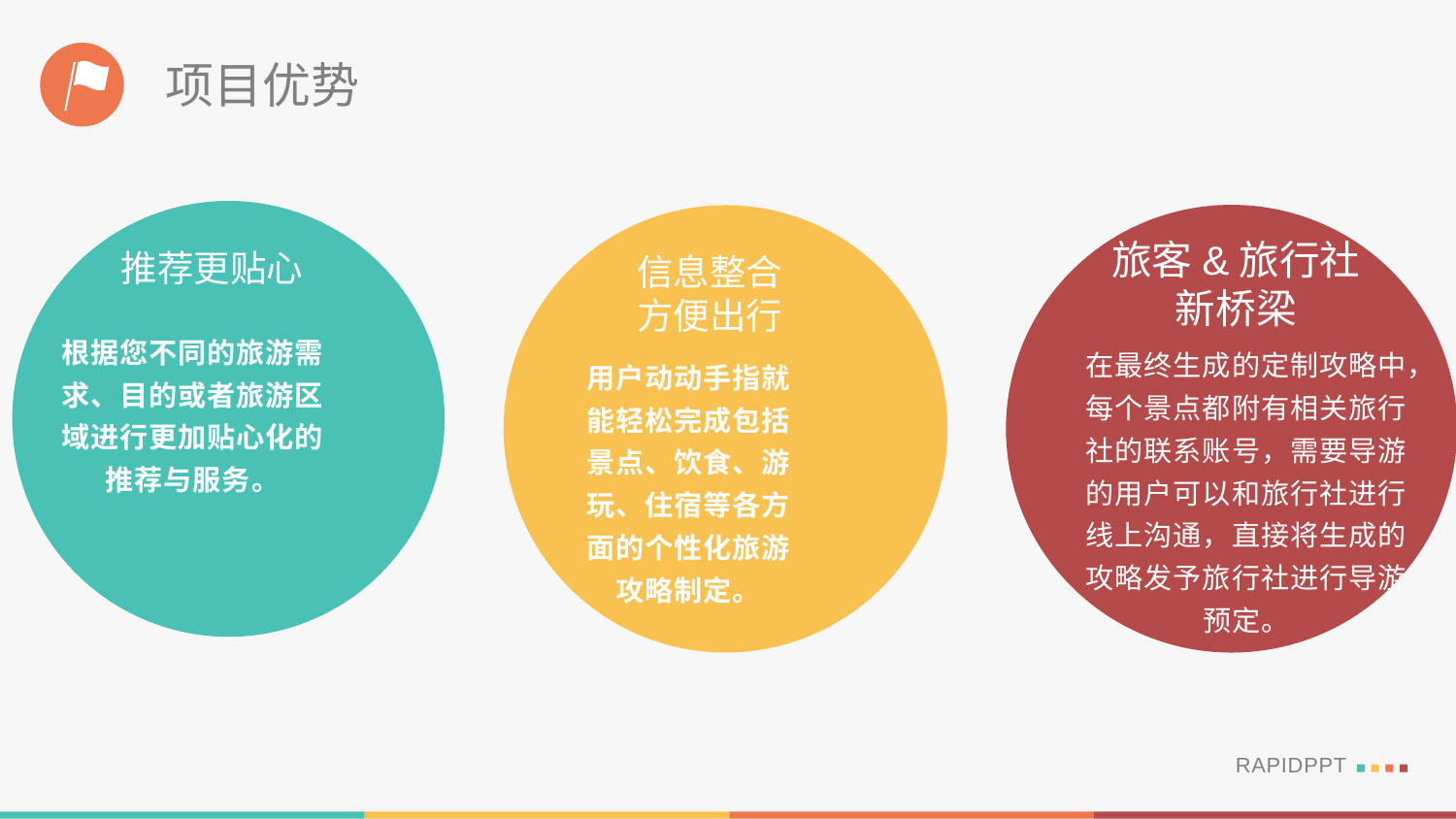

项目优势

推荐更贴心
根据您不同的旅游需求、目的或者旅游区域进行更加贴心化的推荐与服务。

旅客&旅行社
新桥梁
在最终生成的定制攻略中，每个景点都附有相关旅行社的联系账号，需要导游的用户可以和旅行社进行线上沟通，直接将生成的攻略发予旅行社进行导游预定。

信息整合
方便出行
用户动动手指就能轻松完成包括景点、饮食、游玩、住宿等各方面的个性化旅游攻略制定。